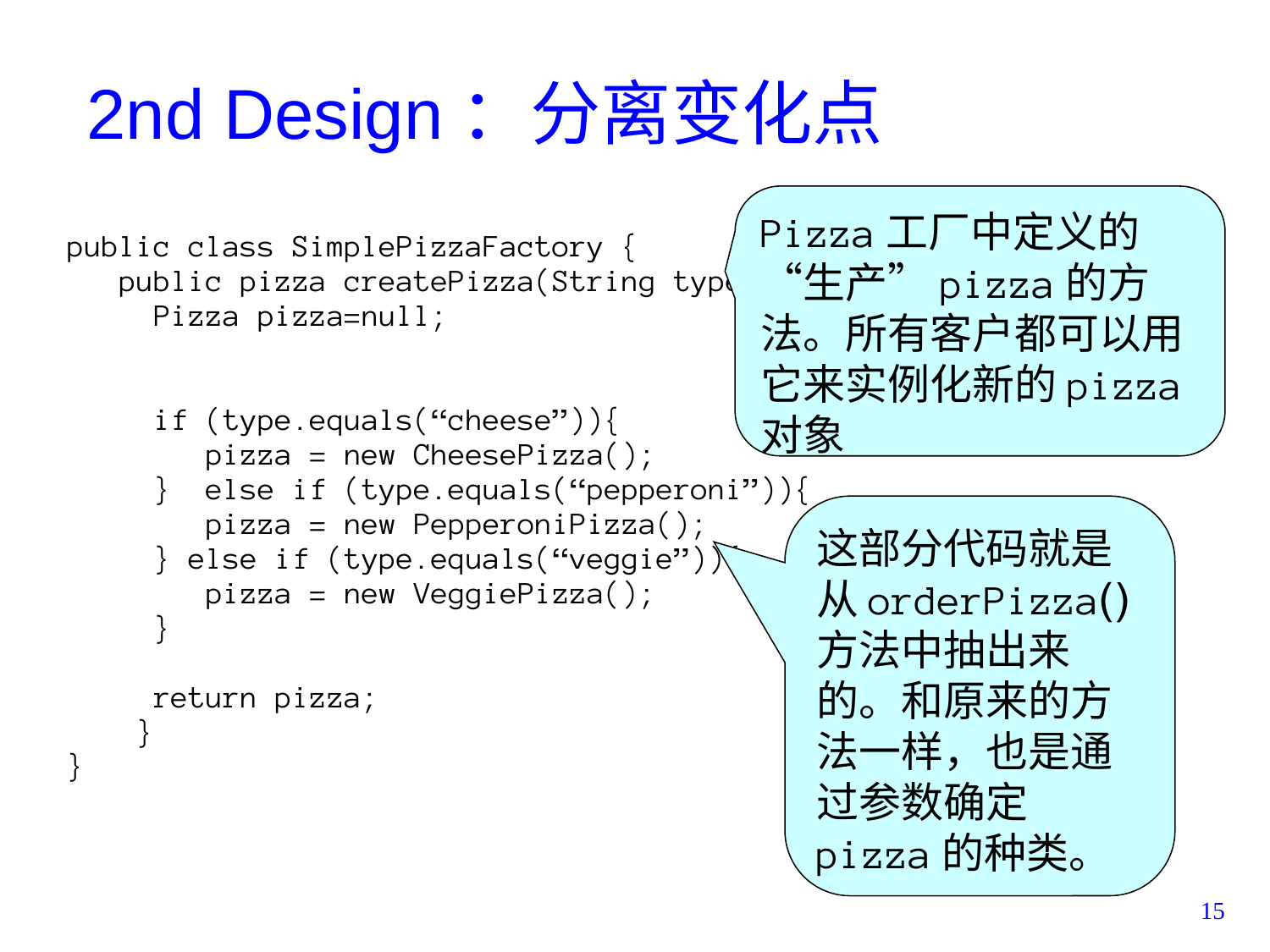

# 2nd Design：分离变化点
Pizza工厂中定义的 “生产”pizza的方法。所有客户都可以用它来实例化新的pizza对象
public class SimplePizzaFactory {
   public pizza createPizza(String type) {
     Pizza pizza=null;

     if (type.equals(“cheese”)){
        pizza = new CheesePizza();
     }  else if (type.equals(“pepperoni”)){
        pizza = new PepperoniPizza();
     } else if (type.equals(“veggie”)){
        pizza = new VeggiePizza();
     }

     return pizza;
    }
}
这部分代码就是从orderPizza()方法中抽出来的。和原来的方法一样，也是通过参数确定pizza的种类。
15